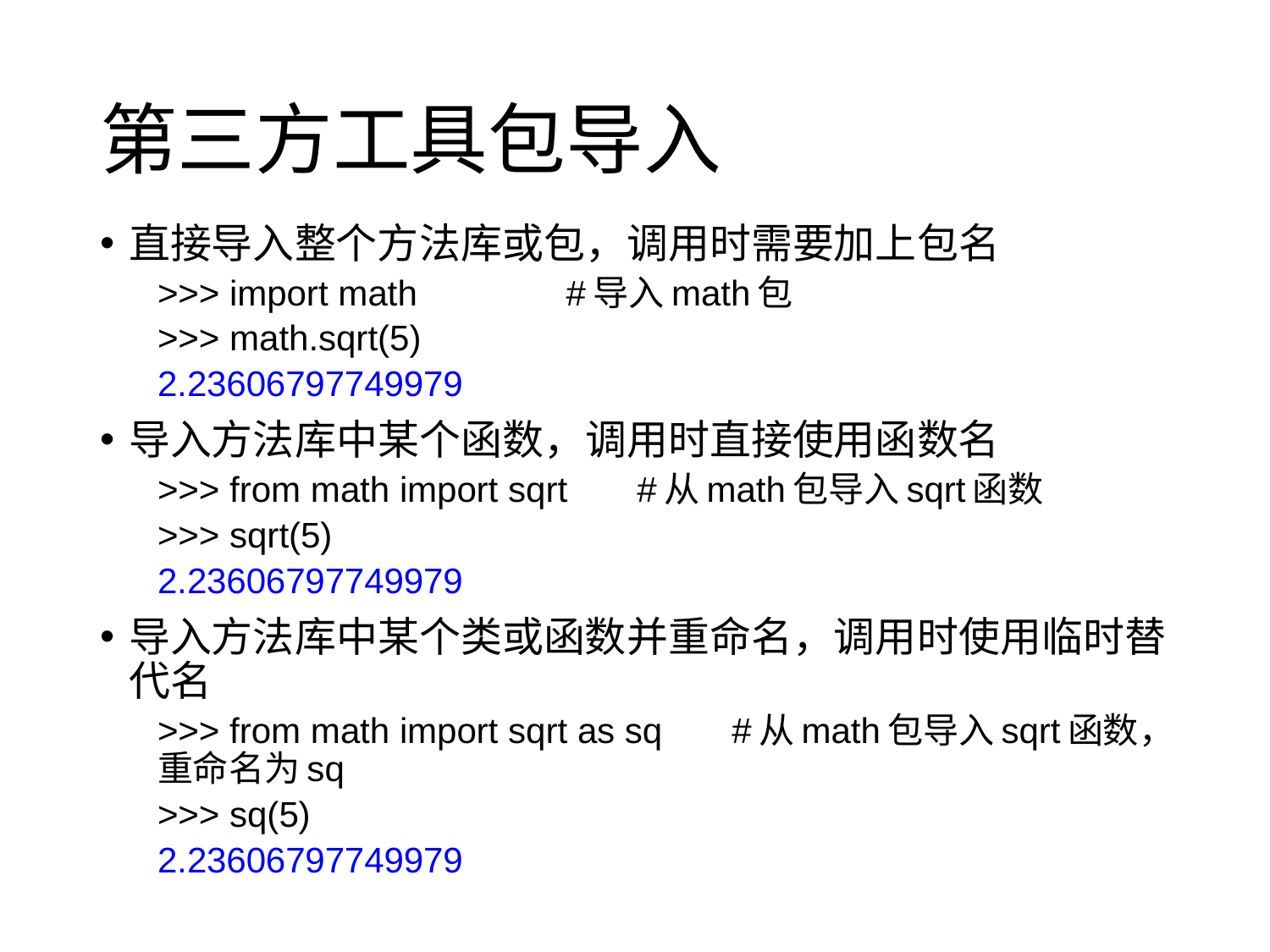

# 第三方工具包导入
直接导入整个方法库或包，调用时需要加上包名
>>> import math               #导入math包
>>> math.sqrt(5)
2.23606797749979
导入方法库中某个函数，调用时直接使用函数名
>>> from math import sqrt       #从math包导入sqrt函数
>>> sqrt(5)
2.23606797749979
导入方法库中某个类或函数并重命名，调用时使用临时替代名
>>> from math import sqrt as sq       #从math包导入sqrt函数，重命名为sq
>>> sq(5)
2.23606797749979